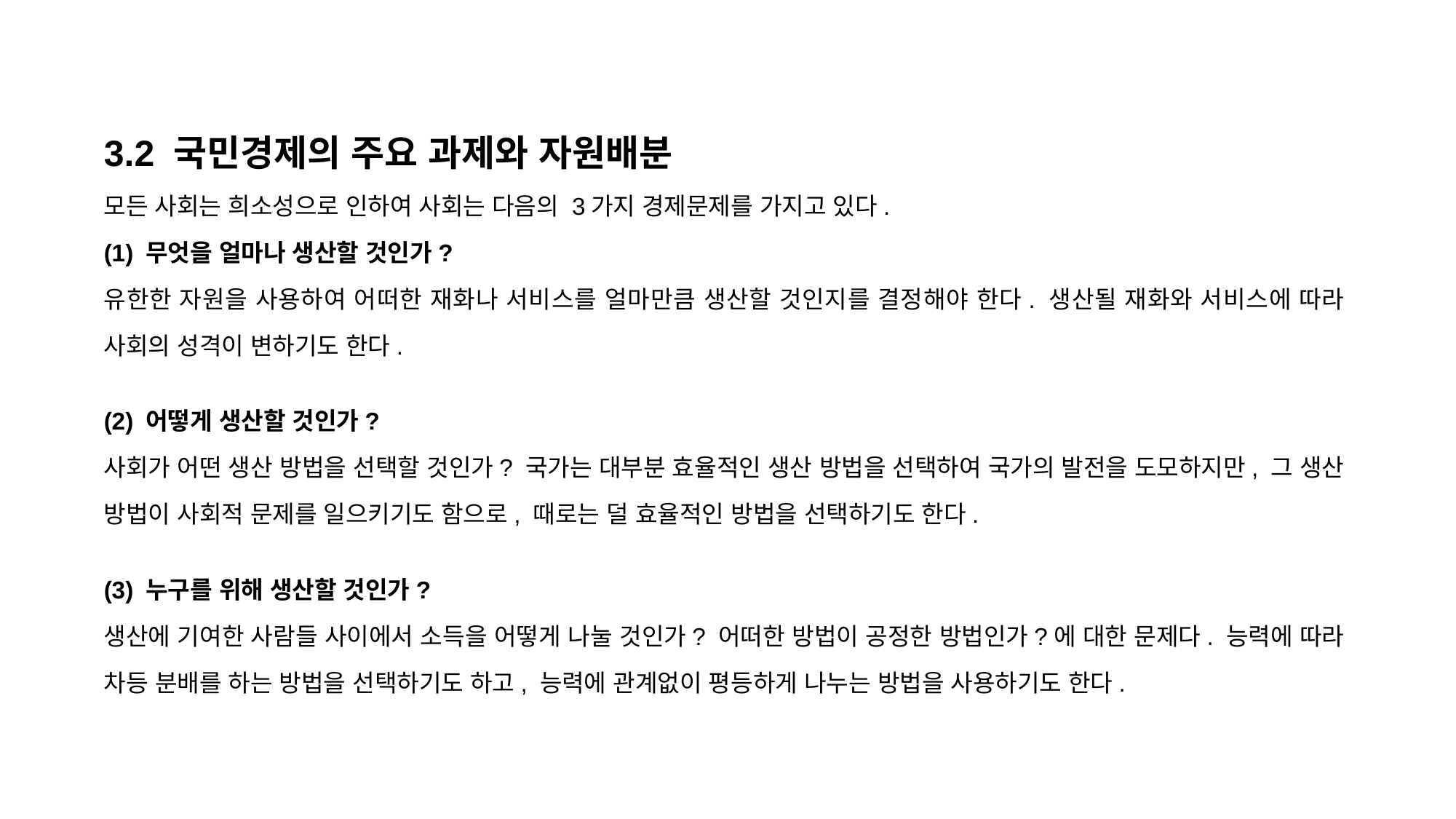

3.2 국민경제의 주요 과제와 자원배분
모든 사회는 희소성으로 인하여 사회는 다음의 3가지 경제문제를 가지고 있다.
(1) 무엇을 얼마나 생산할 것인가?
유한한 자원을 사용하여 어떠한 재화나 서비스를 얼마만큼 생산할 것인지를 결정해야 한다. 생산될 재화와 서비스에 따라 사회의 성격이 변하기도 한다.

(2) 어떻게 생산할 것인가?
사회가 어떤 생산 방법을 선택할 것인가? 국가는 대부분 효율적인 생산 방법을 선택하여 국가의 발전을 도모하지만, 그 생산 방법이 사회적 문제를 일으키기도 함으로, 때로는 덜 효율적인 방법을 선택하기도 한다.

(3) 누구를 위해 생산할 것인가?
생산에 기여한 사람들 사이에서 소득을 어떻게 나눌 것인가? 어떠한 방법이 공정한 방법인가?에 대한 문제다. 능력에 따라 차등 분배를 하는 방법을 선택하기도 하고, 능력에 관계없이 평등하게 나누는 방법을 사용하기도 한다.